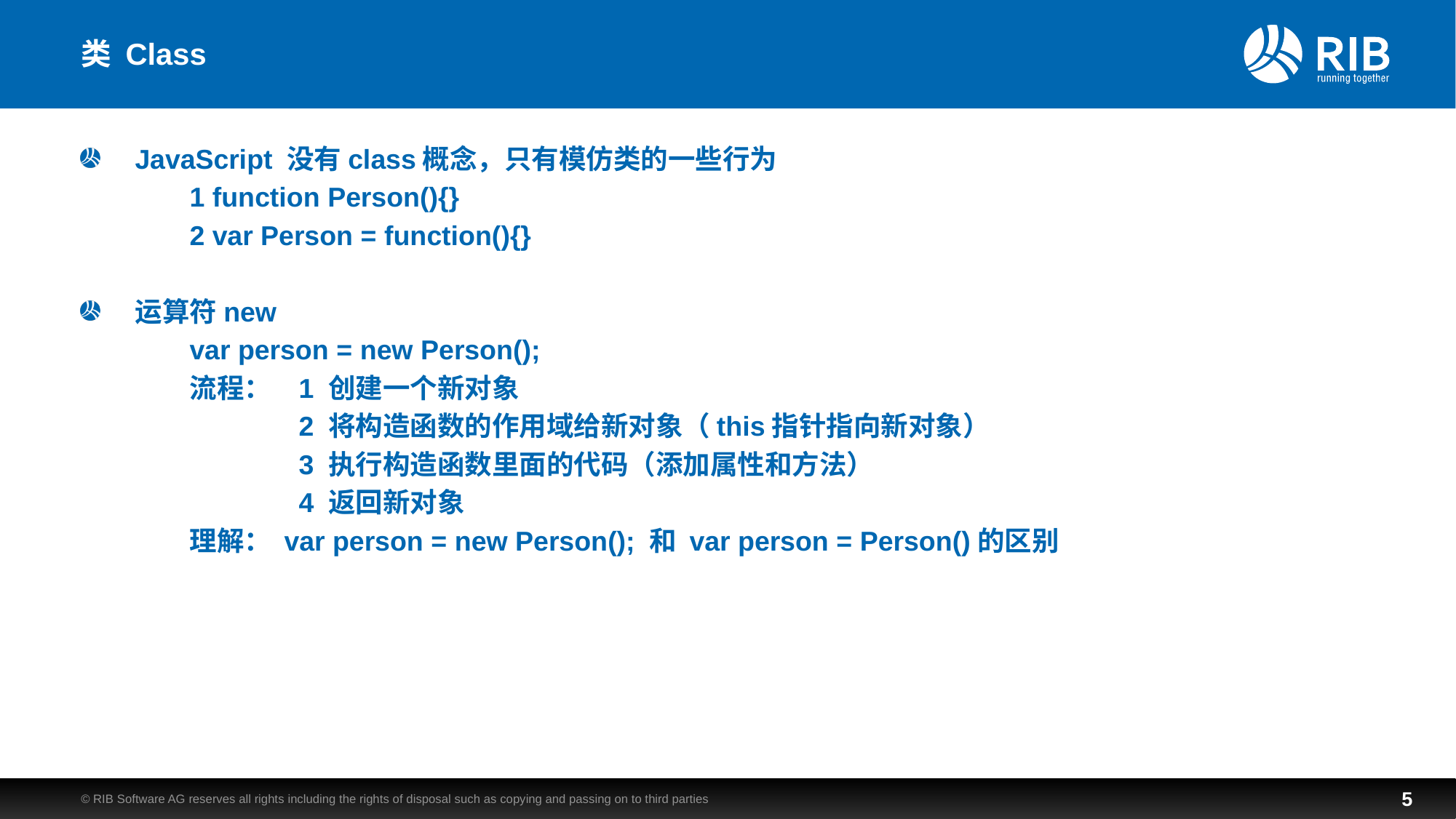

# 类 Class
JavaScript 没有class概念，只有模仿类的一些行为
	1 function Person(){}
	2 var Person = function(){}

运算符new
	var person = new Person();
	流程： 	1 创建一个新对象
		2 将构造函数的作用域给新对象（this指针指向新对象）
		3 执行构造函数里面的代码（添加属性和方法）
		4 返回新对象
	理解： var person = new Person(); 和 var person = Person()的区别

© RIB Software AG reserves all rights including the rights of disposal such as copying and passing on to third parties
5